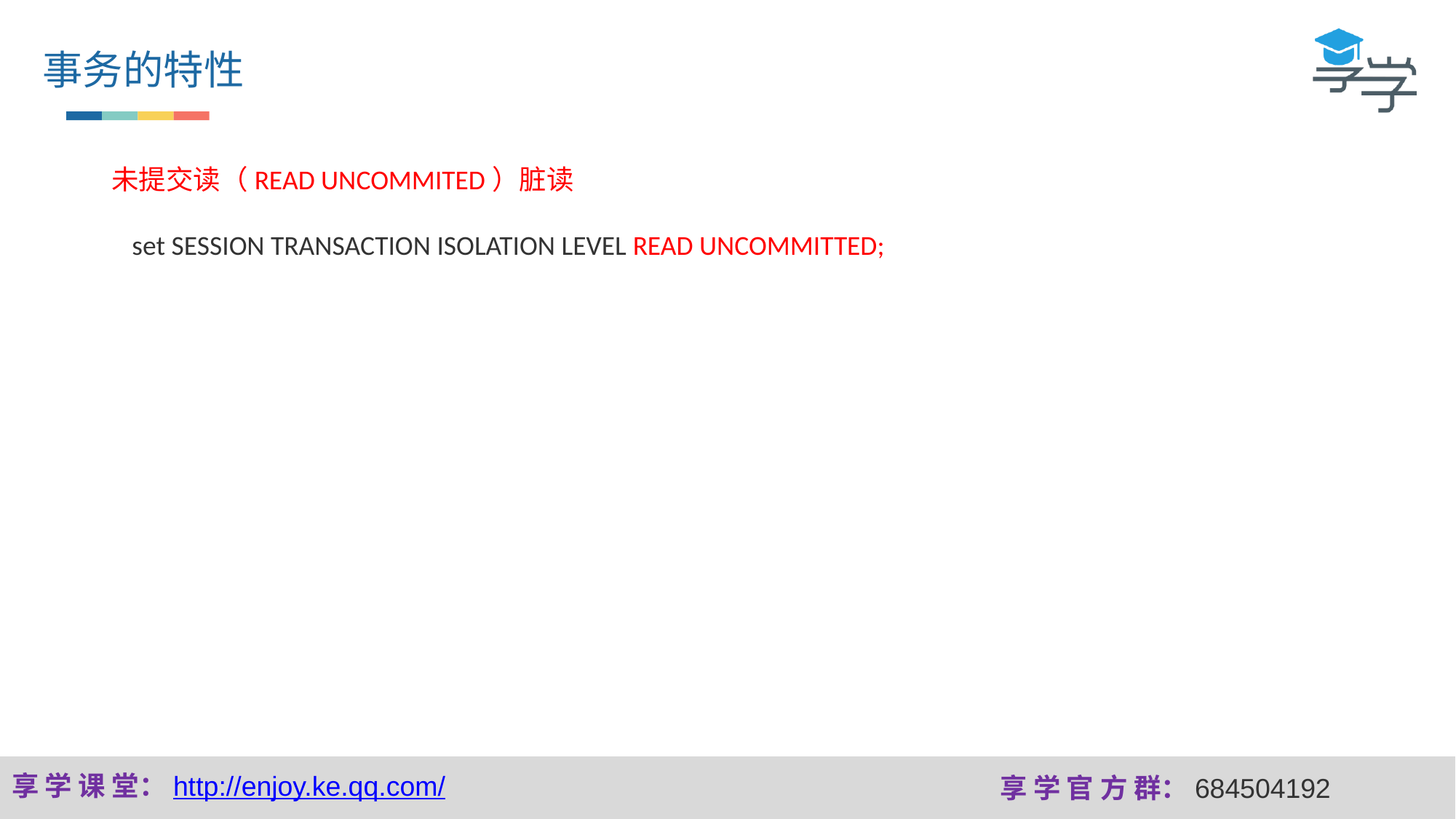

事务的特性

未提交读（READ UNCOMMITED）脏读
set SESSION TRANSACTION ISOLATION LEVEL READ UNCOMMITTED;